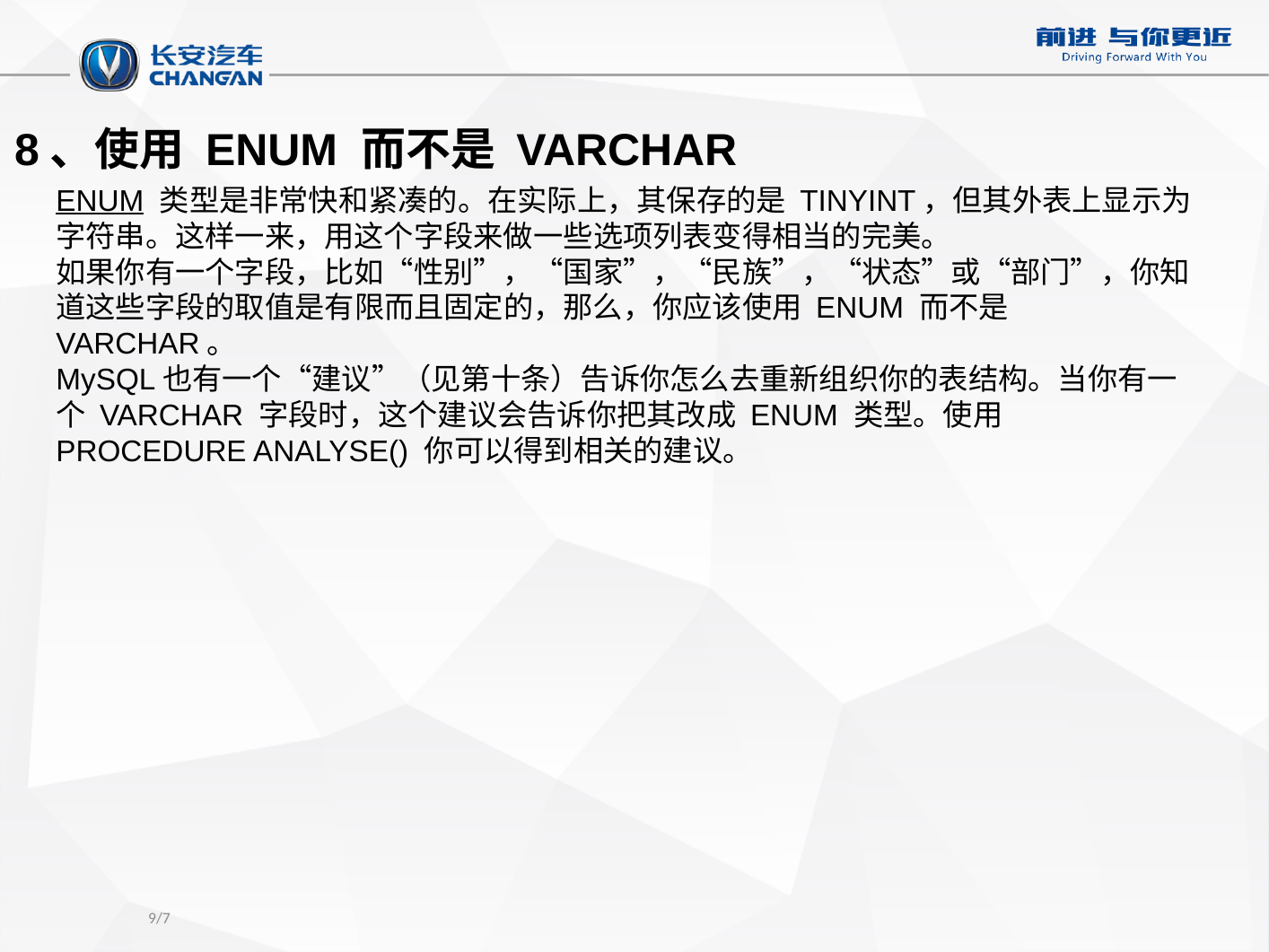

8、使用 ENUM 而不是 VARCHAR

ENUM 类型是非常快和紧凑的。在实际上，其保存的是 TINYINT，但其外表上显示为字符串。这样一来，用这个字段来做一些选项列表变得相当的完美。
如果你有一个字段，比如“性别”，“国家”，“民族”，“状态”或“部门”，你知道这些字段的取值是有限而且固定的，那么，你应该使用 ENUM 而不是 VARCHAR。
MySQL也有一个“建议”（见第十条）告诉你怎么去重新组织你的表结构。当你有一个 VARCHAR 字段时，这个建议会告诉你把其改成 ENUM 类型。使用 PROCEDURE ANALYSE() 你可以得到相关的建议。
9/7